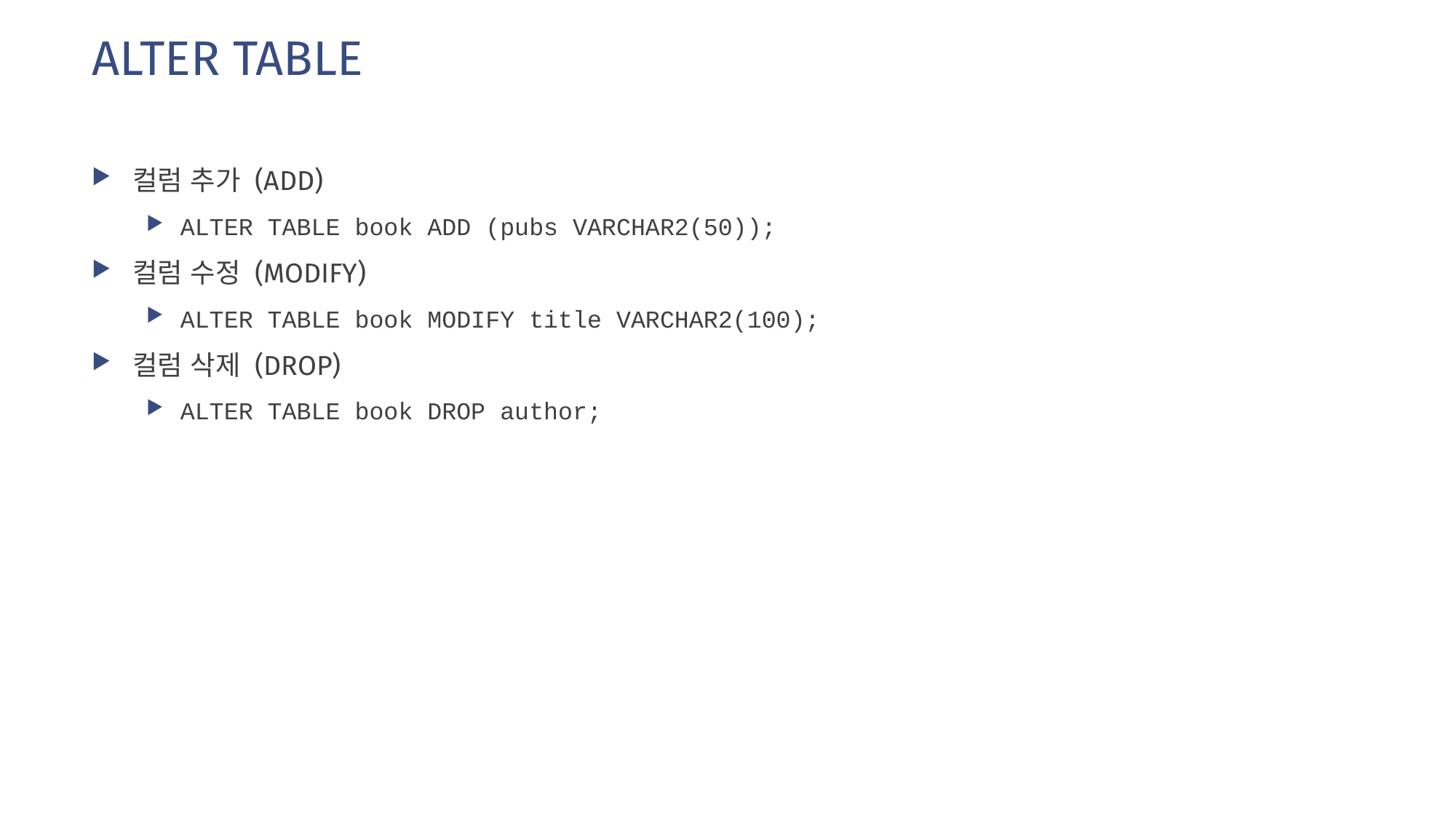

# ALTER TABLE
컬럼 추가 (ADD)
ALTER TABLE book ADD (pubs VARCHAR2(50));
컬럼 수정 (MODIFY)
ALTER TABLE book MODIFY title VARCHAR2(100);
컬럼 삭제 (DROP)
ALTER TABLE book DROP author;